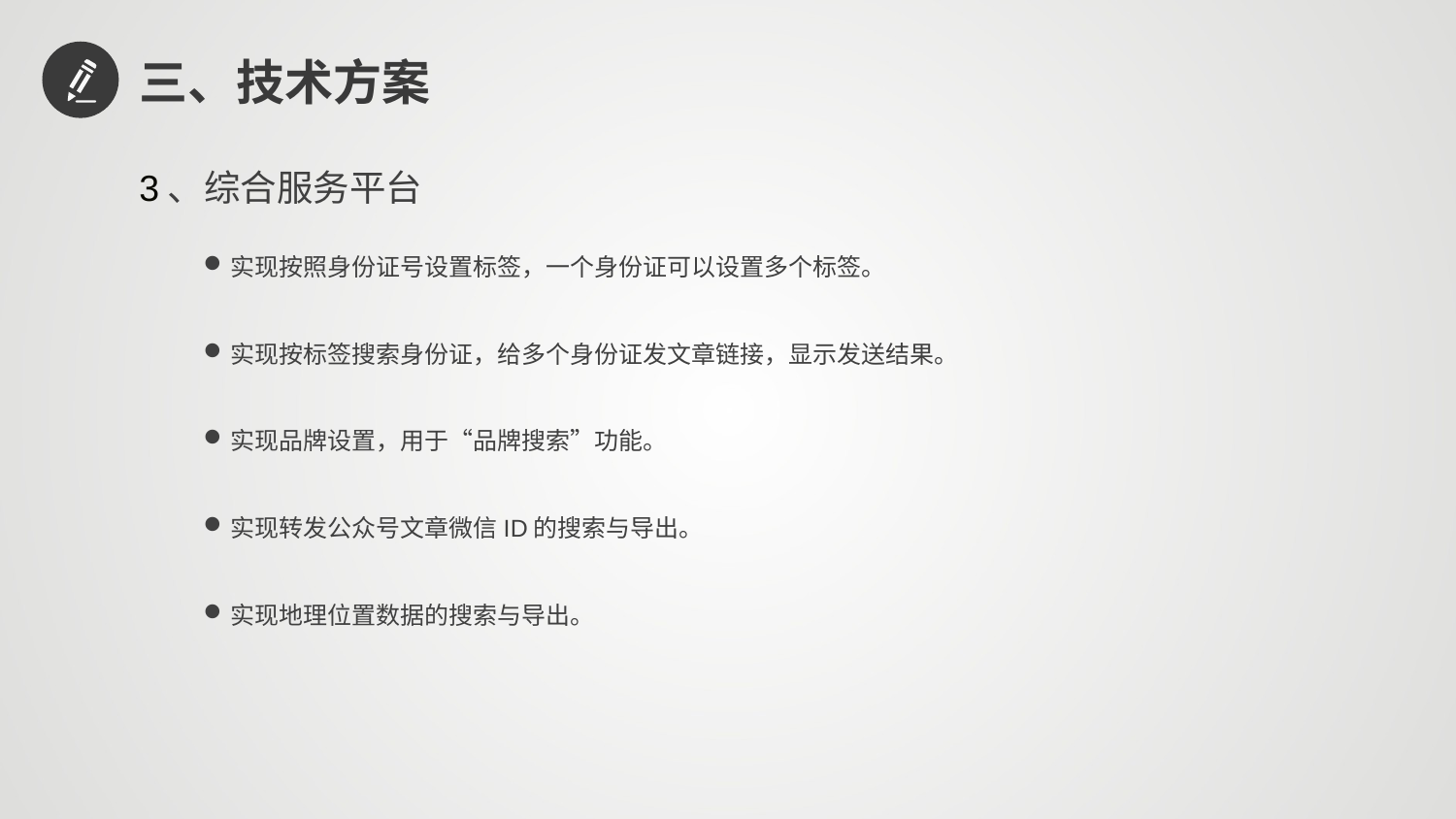

三、技术方案

3、综合服务平台
实现按照身份证号设置标签，一个身份证可以设置多个标签。

实现按标签搜索身份证，给多个身份证发文章链接，显示发送结果。

实现品牌设置，用于“品牌搜索”功能。

实现转发公众号文章微信ID的搜索与导出。

实现地理位置数据的搜索与导出。